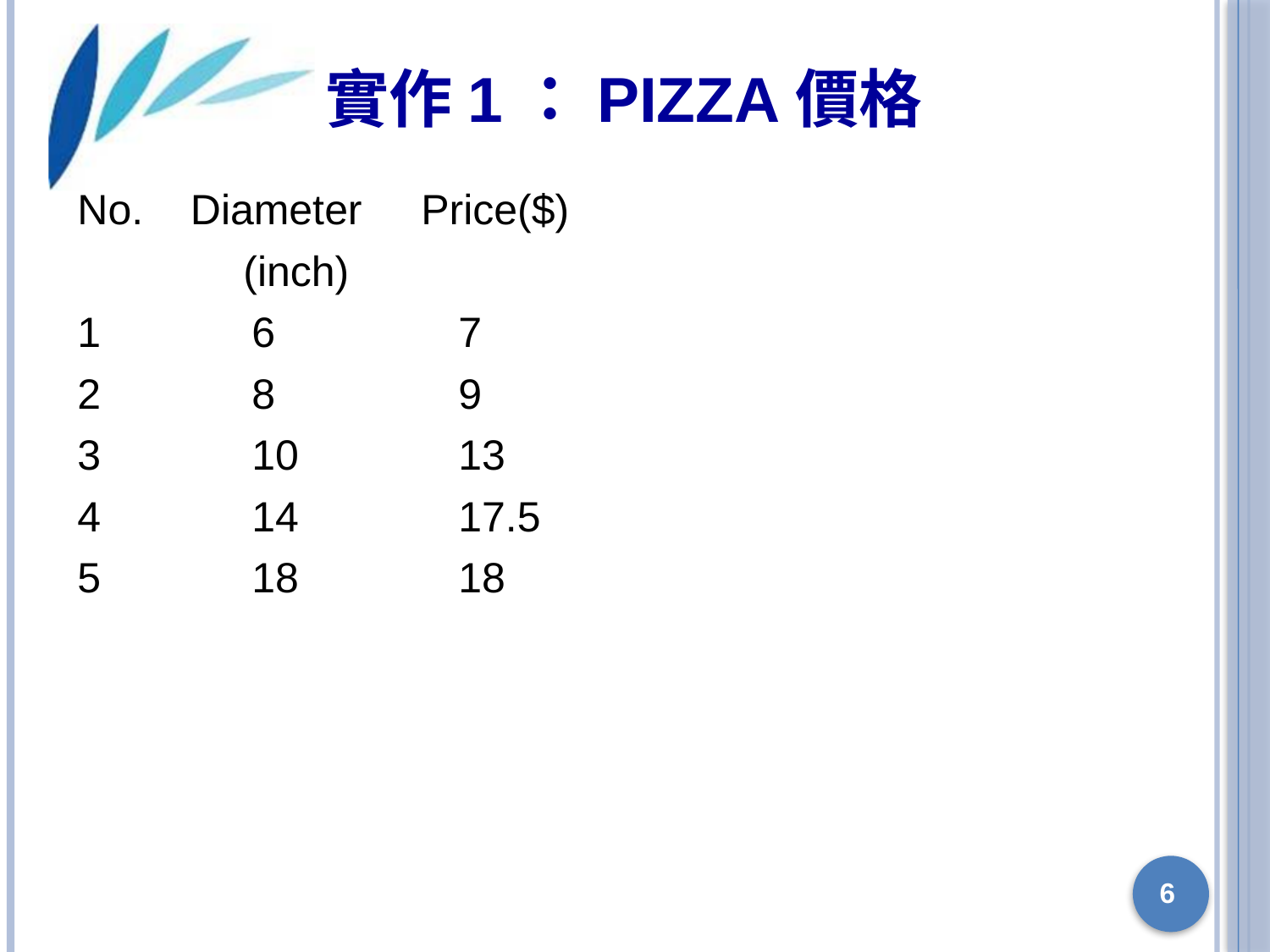

# 實作1：pizza價格
No.    Diameter     Price($)
              (inch)
1	    6		7
2	    8		9
3	    10		13
4	    14		17.5
5	    18		18
6